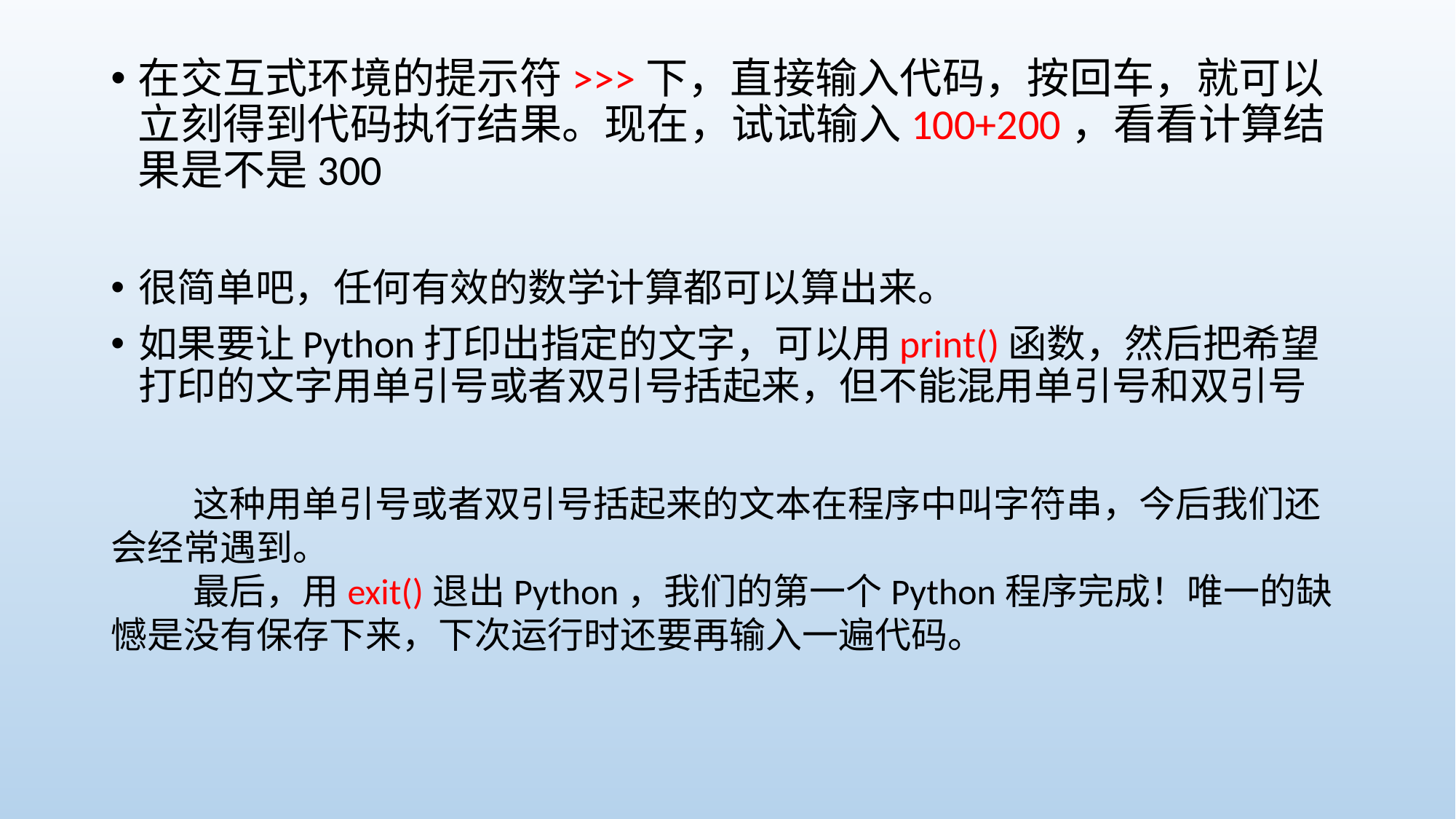

在交互式环境的提示符>>>下，直接输入代码，按回车，就可以立刻得到代码执行结果。现在，试试输入100+200，看看计算结果是不是300

很简单吧，任何有效的数学计算都可以算出来。
如果要让Python打印出指定的文字，可以用print()函数，然后把希望打印的文字用单引号或者双引号括起来，但不能混用单引号和双引号

         这种用单引号或者双引号括起来的文本在程序中叫字符串，今后我们还会经常遇到。
         最后，用exit()退出Python，我们的第一个Python程序完成！唯一的缺憾是没有保存下来，下次运行时还要再输入一遍代码。